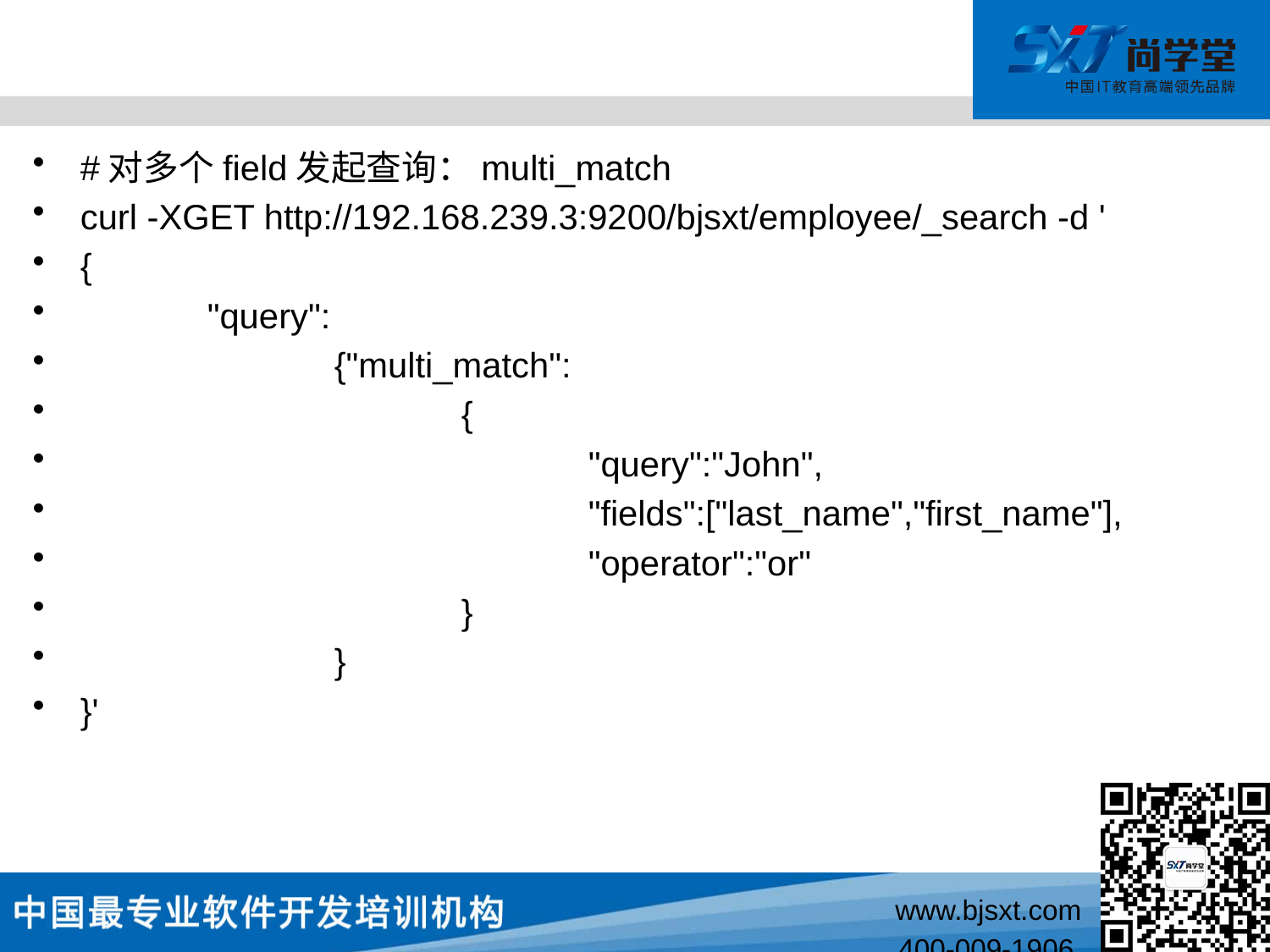

#
#对多个field发起查询：multi_match
curl -XGET http://192.168.239.3:9200/bjsxt/employee/_search -d '
{
	"query":
		{"multi_match":
			{
				"query":"John",
				"fields":["last_name","first_name"],
				"operator":"or"
			}
		}
}'